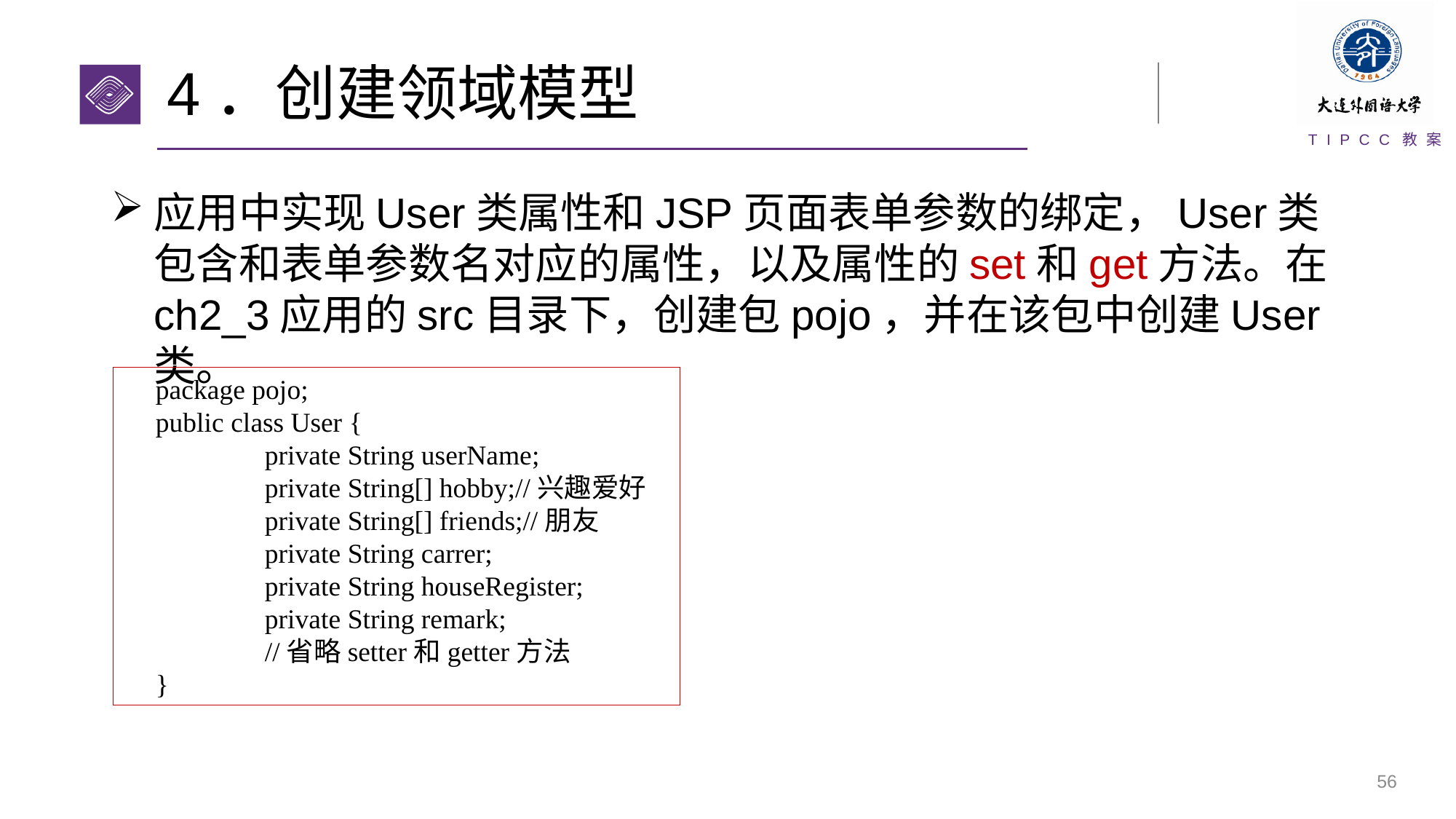

# 4．创建领域模型
应用中实现User类属性和JSP页面表单参数的绑定，User类包含和表单参数名对应的属性，以及属性的set和get方法。在ch2_3应用的src目录下，创建包pojo，并在该包中创建User类。
package pojo;
public class User {
	private String userName;
	private String[] hobby;//兴趣爱好
	private String[] friends;//朋友
	private String carrer;
	private String houseRegister;
	private String remark;
	//省略setter和getter方法
}
56